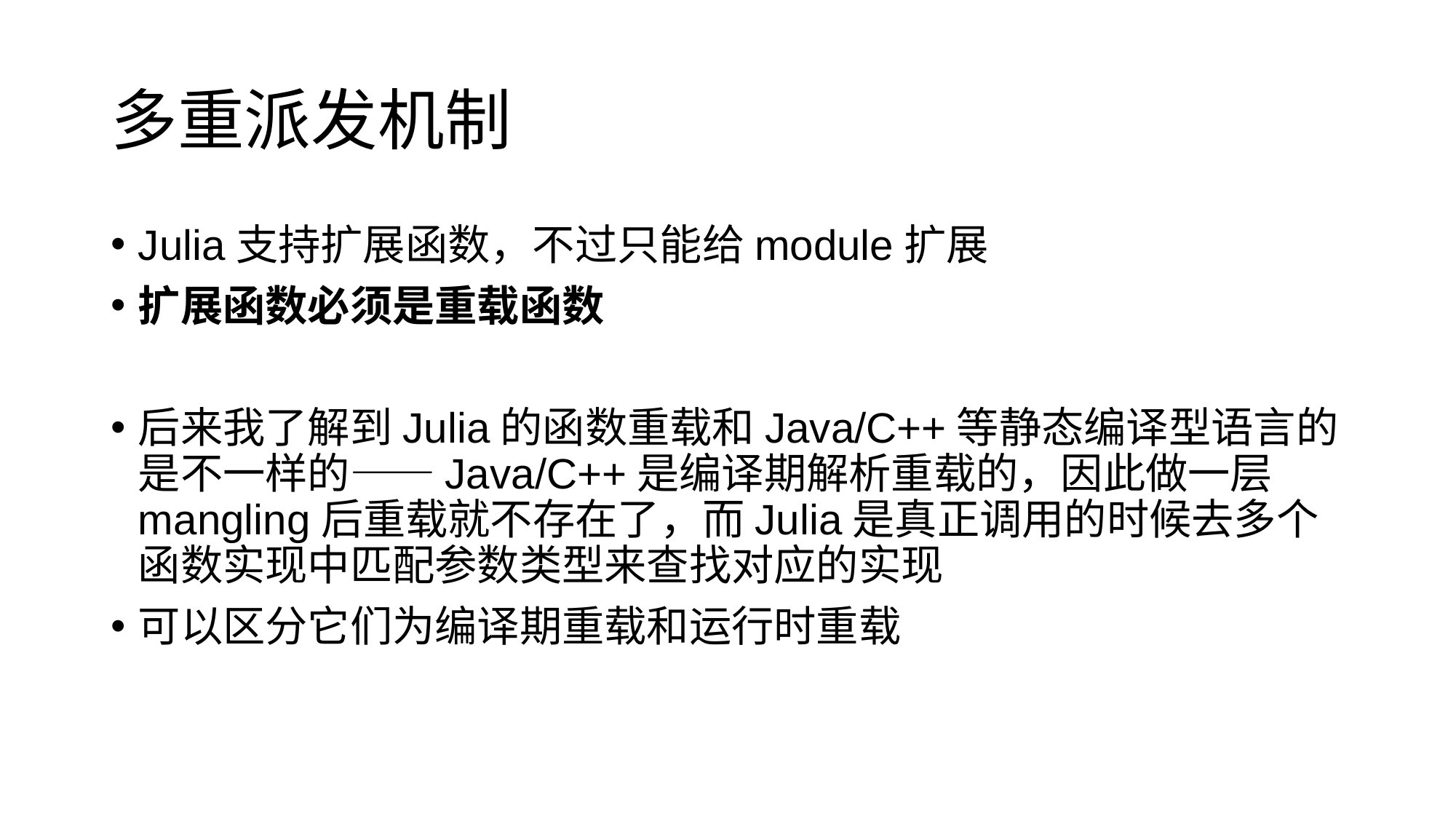

# 多重派发机制
Julia支持扩展函数，不过只能给module扩展
扩展函数必须是重载函数

后来我了解到Julia的函数重载和Java/C++等静态编译型语言的是不一样的——Java/C++是编译期解析重载的，因此做一层mangling后重载就不存在了，而Julia是真正调用的时候去多个函数实现中匹配参数类型来查找对应的实现
可以区分它们为编译期重载和运行时重载